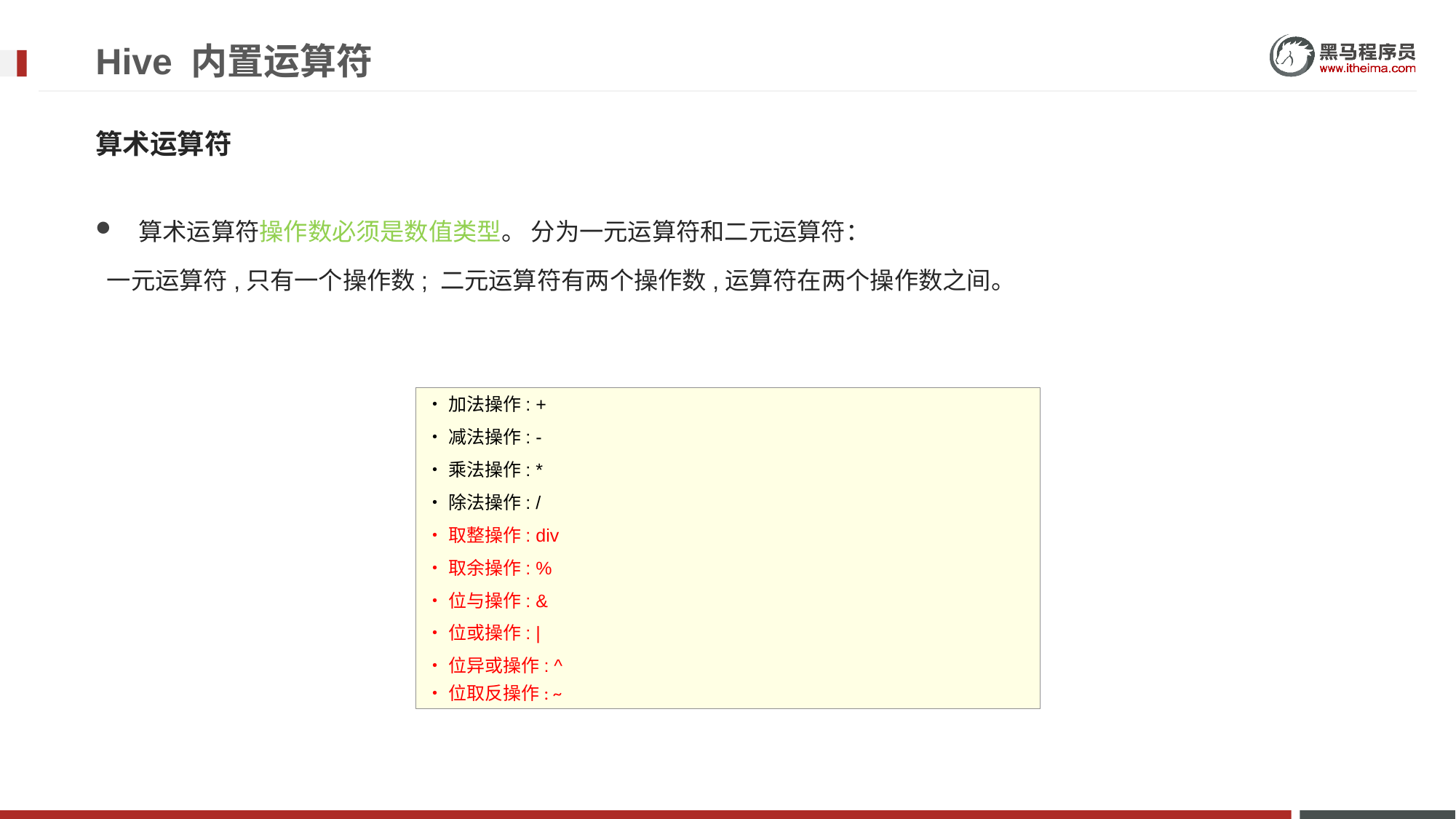

# Hive 内置运算符
算术运算符
算术运算符操作数必须是数值类型。 分为一元运算符和二元运算符：
 一元运算符,只有一个操作数; 二元运算符有两个操作数,运算符在两个操作数之间。
•加法操作: +
•减法操作: -
•乘法操作: *
•除法操作: /
•取整操作: div
•取余操作: %
•位与操作: &
•位或操作: |
•位异或操作: ^
•位取反操作: ~